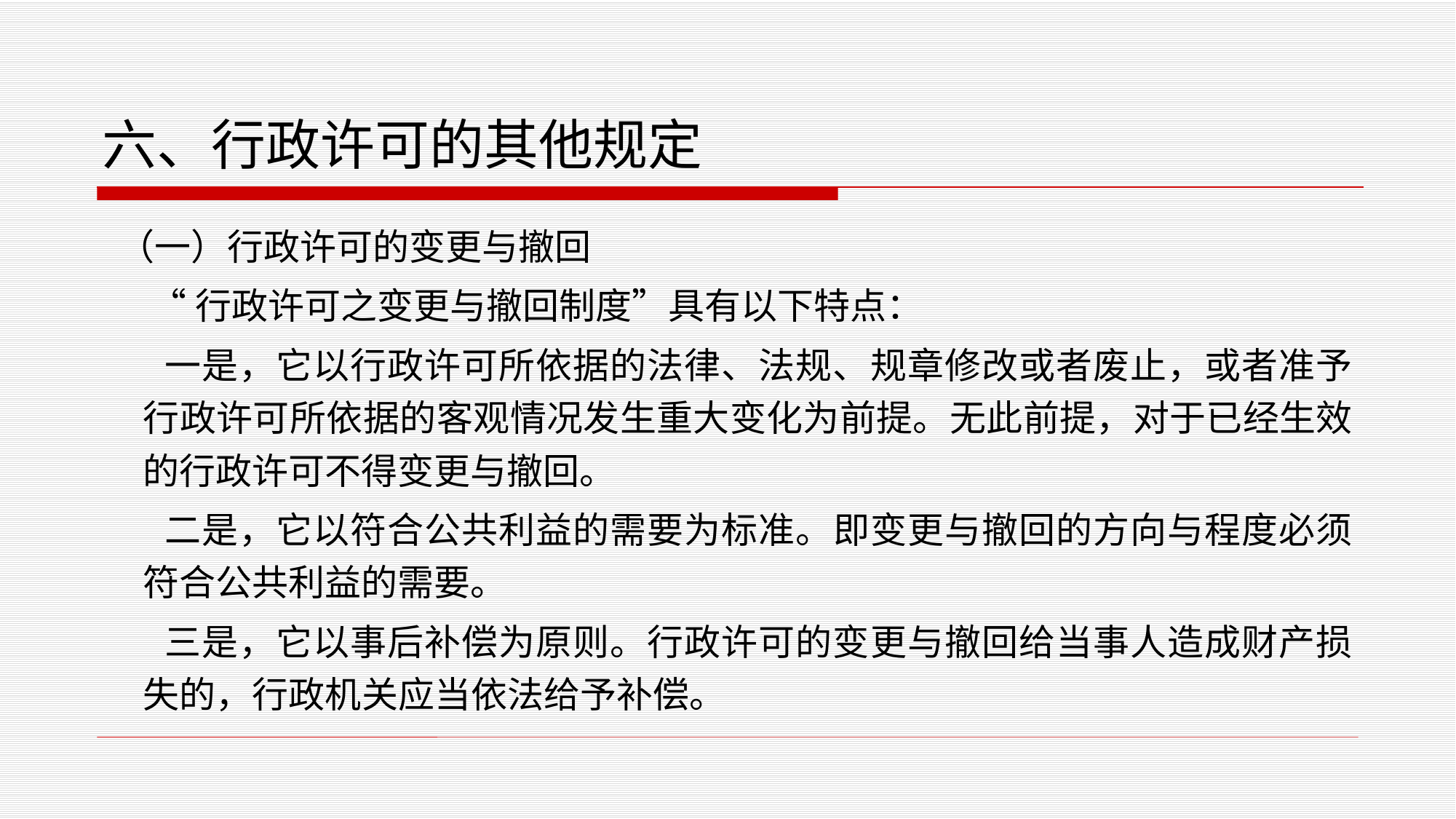

# 六、行政许可的其他规定
 （一）行政许可的变更与撤回
      “行政许可之变更与撤回制度”具有以下特点：
      一是，它以行政许可所依据的法律、法规、规章修改或者废止，或者准予行政许可所依据的客观情况发生重大变化为前提。无此前提，对于已经生效的行政许可不得变更与撤回。
      二是，它以符合公共利益的需要为标准。即变更与撤回的方向与程度必须符合公共利益的需要。
      三是，它以事后补偿为原则。行政许可的变更与撤回给当事人造成财产损失的，行政机关应当依法给予补偿。